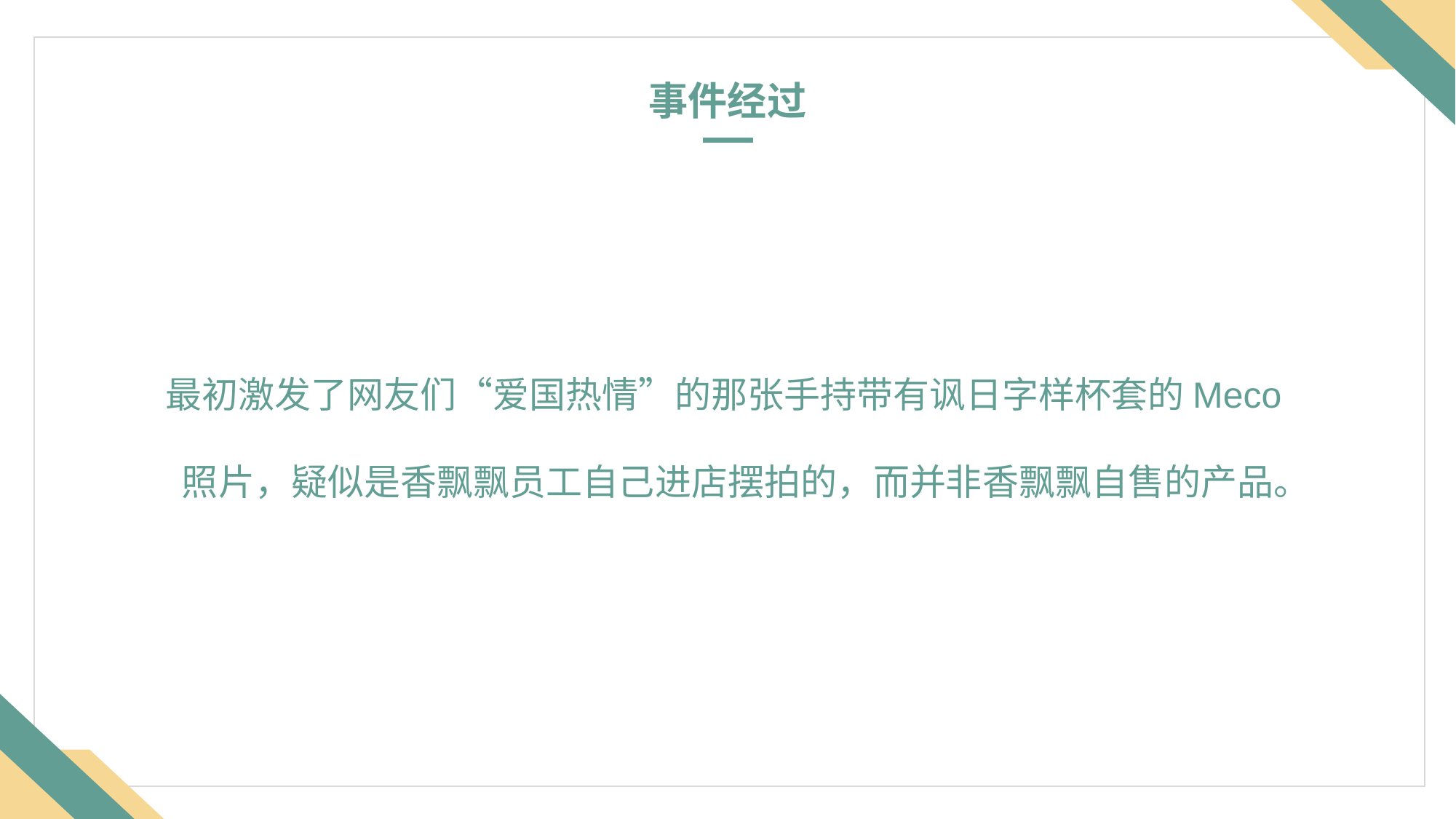

事件经过

最初激发了网友们“爱国热情”的那张手持带有讽日字样杯套的Meco照片，疑似是香飘飘员工自己进店摆拍的，而并非香飘飘自售的产品。